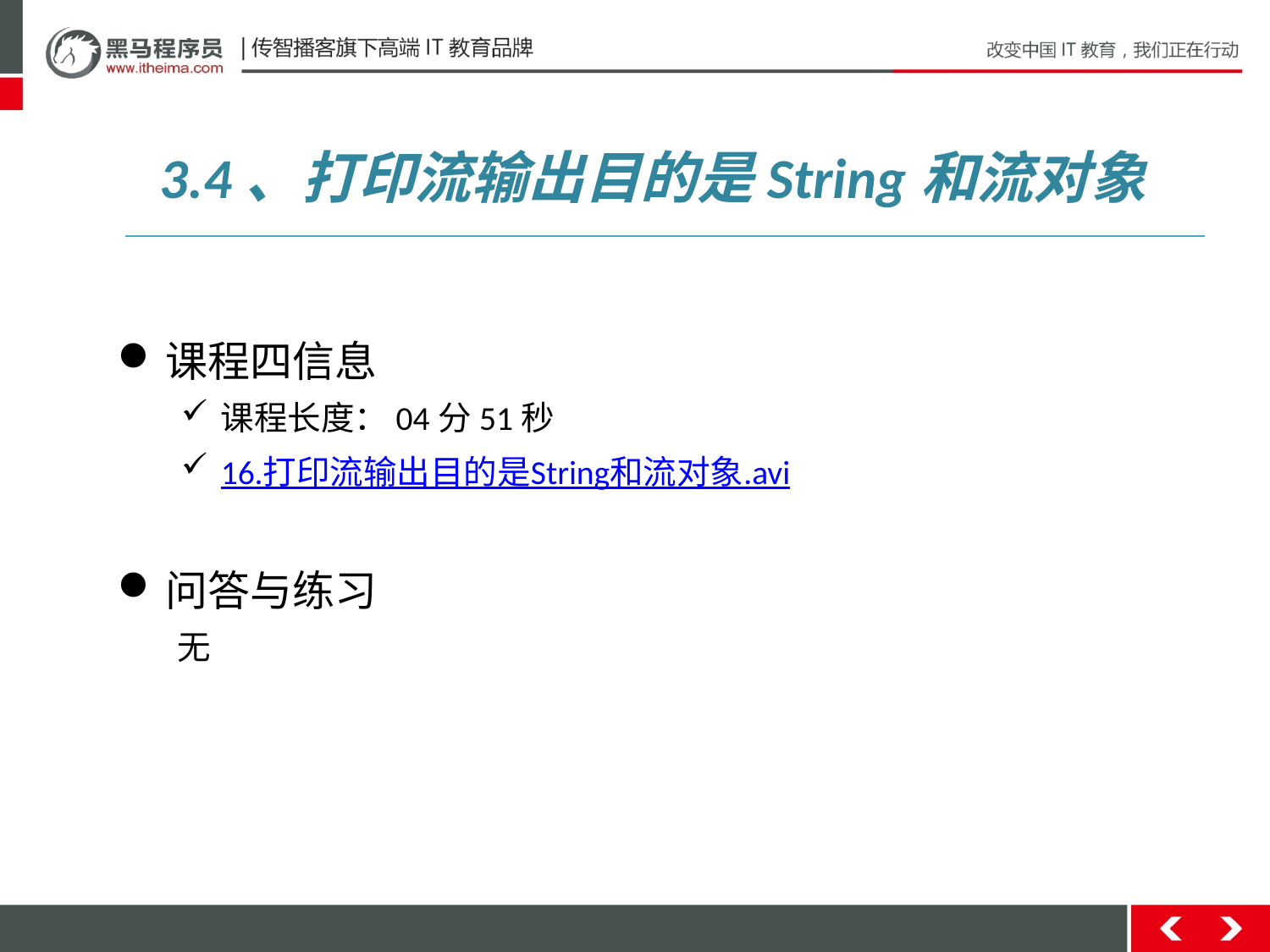

3.4、打印流输出目的是String和流对象

课程四信息
课程长度：04分51秒
16.打印流输出目的是String和流对象.avi

问答与练习
       无